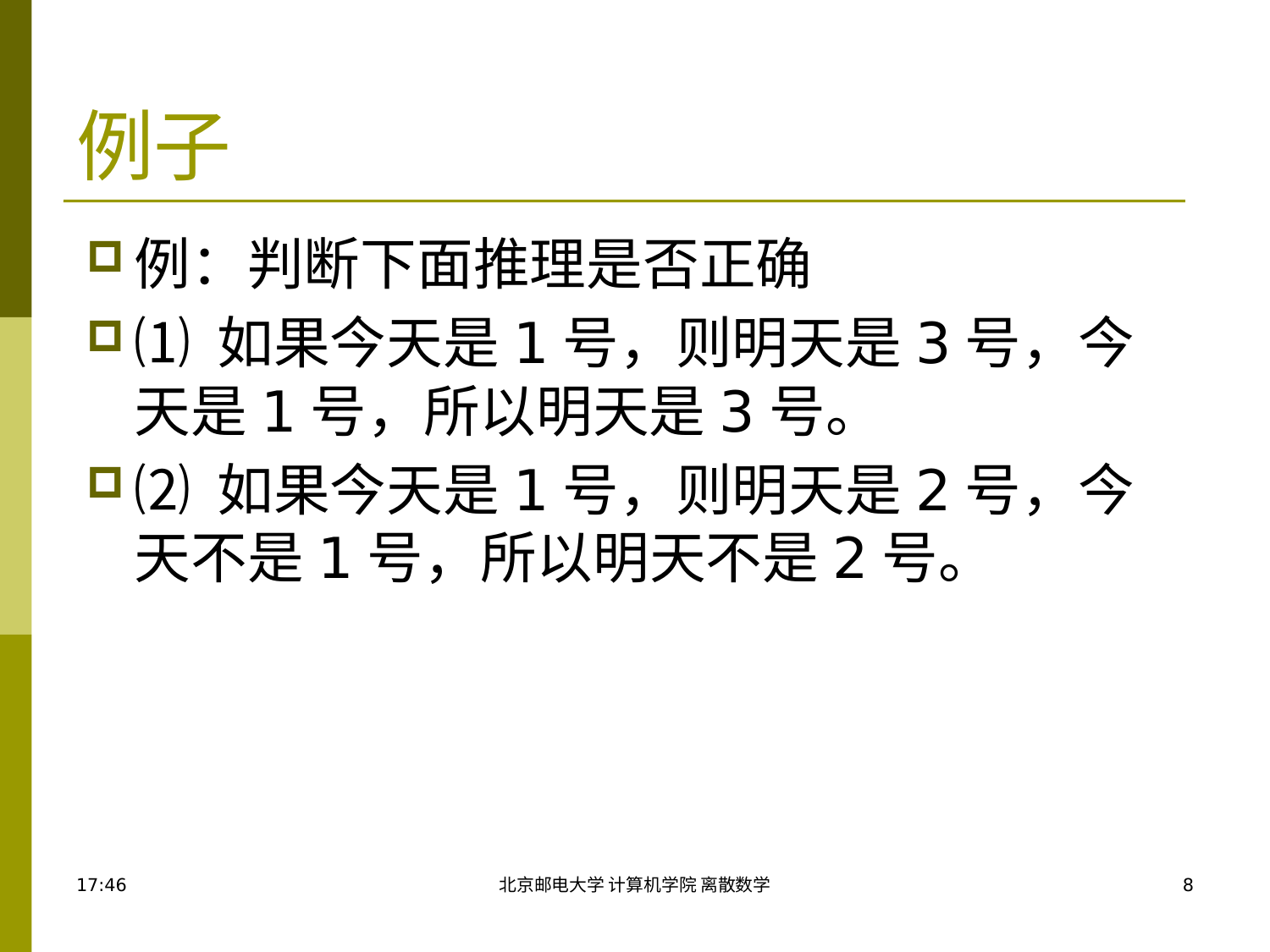

# 例子
例：判断下面推理是否正确
⑴ 如果今天是1号，则明天是3号，今天是1号，所以明天是3号。
⑵ 如果今天是1号，则明天是2号，今天不是1号，所以明天不是2号。
17:46
北京邮电大学 计算机学院 离散数学
8